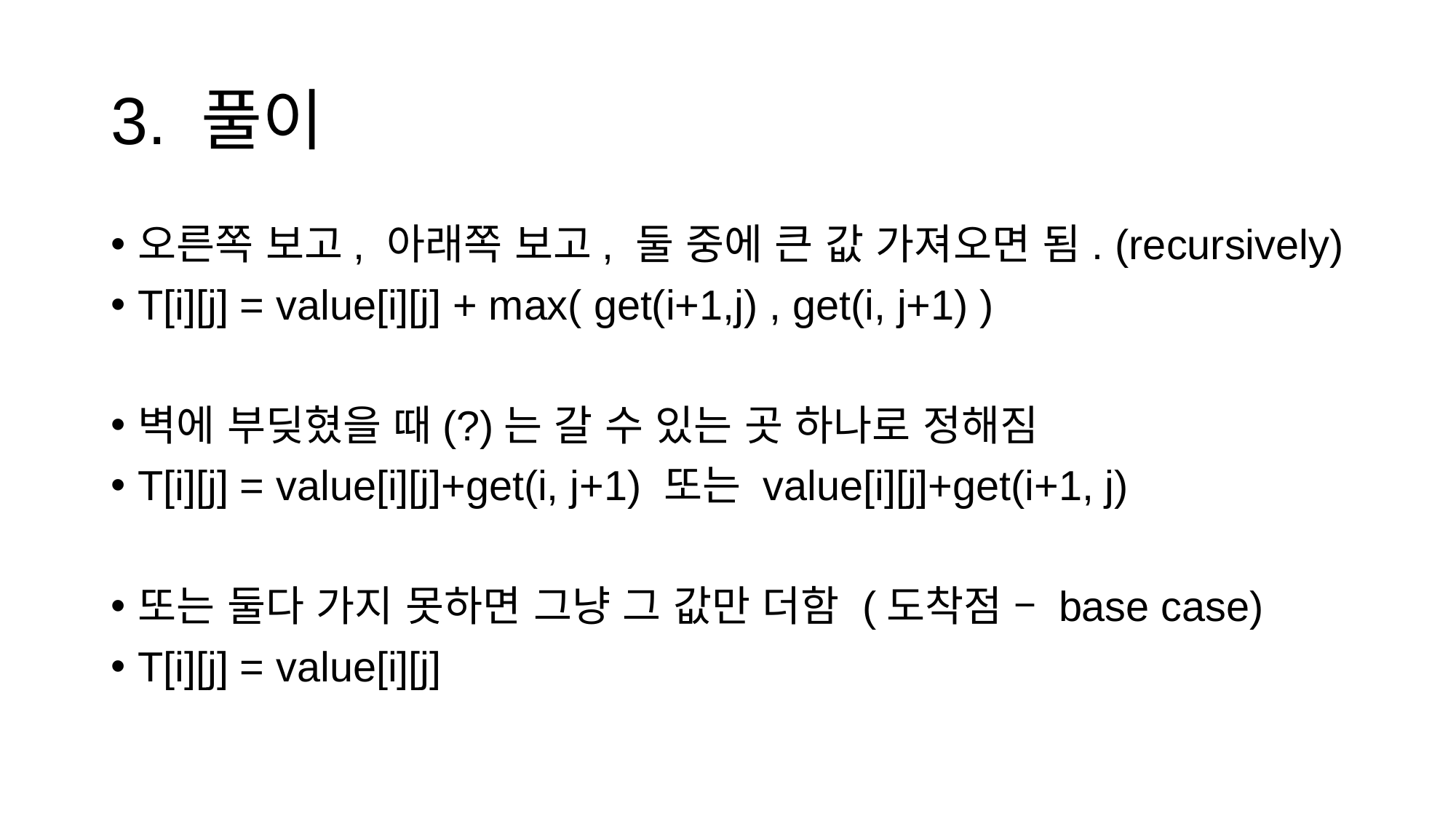

# 3. 풀이
오른쪽 보고, 아래쪽 보고, 둘 중에 큰 값 가져오면 됨. (recursively)
T[i][j] = value[i][j] + max( get(i+1,j) , get(i, j+1) )

벽에 부딪혔을 때(?)는 갈 수 있는 곳 하나로 정해짐
T[i][j] = value[i][j]+get(i, j+1) 또는 value[i][j]+get(i+1, j)

또는 둘다 가지 못하면 그냥 그 값만 더함 (도착점 – base case)
T[i][j] = value[i][j]